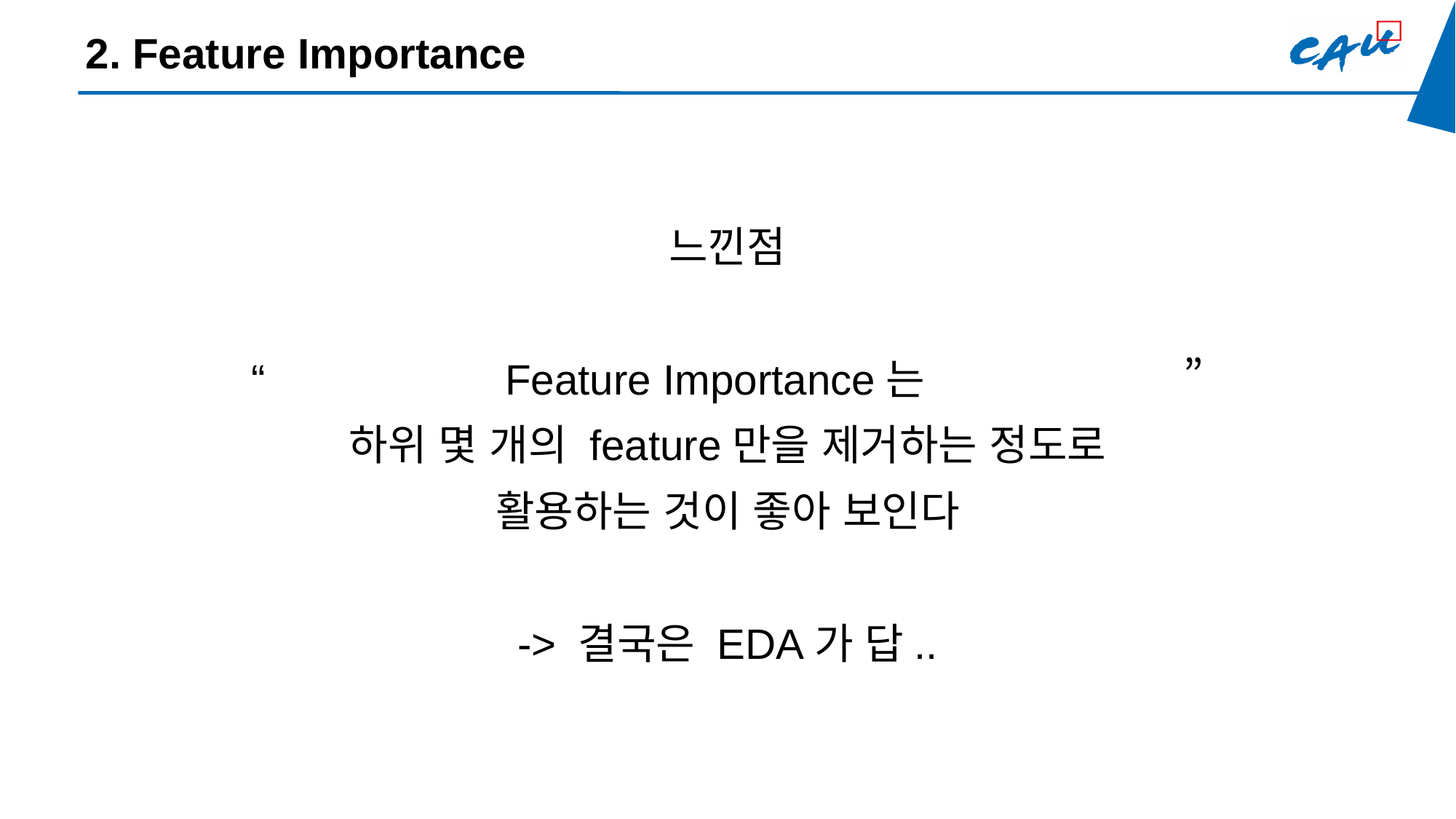

2. Feature Importance
느낀점

“   		   Feature Importance는		     ”
하위 몇 개의 feature만을 제거하는 정도로
활용하는 것이 좋아 보인다

-> 결국은 EDA가 답..